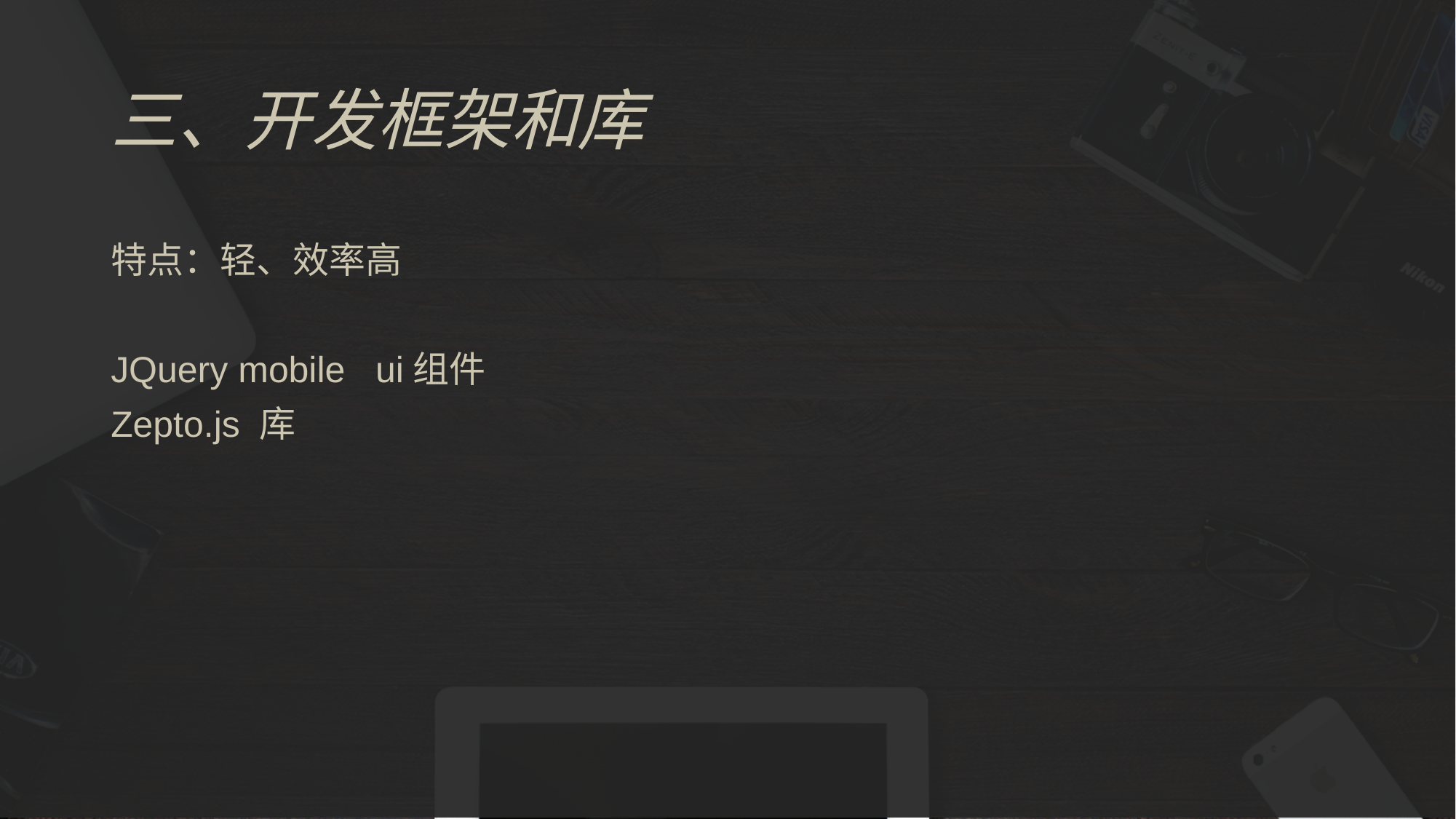

# 三、开发框架和库
特点：轻、效率高

JQuery mobile   ui组件
Zepto.js 库